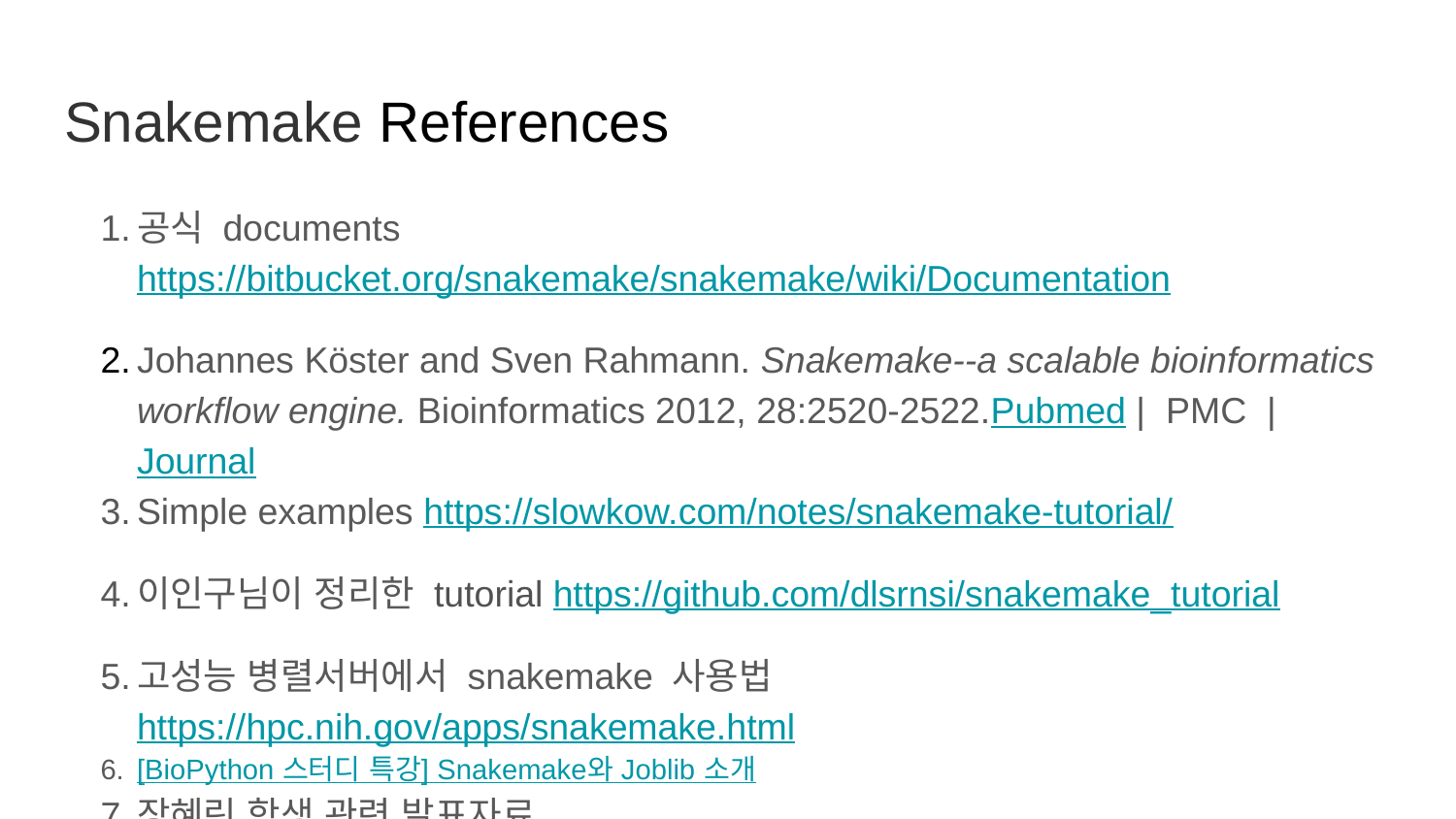

# Snakemake References
공식 documents https://bitbucket.org/snakemake/snakemake/wiki/Documentation
Johannes Köster and Sven Rahmann. Snakemake--a scalable bioinformatics workflow engine. Bioinformatics 2012, 28:2520-2522.Pubmed |  PMC  |  Journal
Simple examples https://slowkow.com/notes/snakemake-tutorial/
이인구님이 정리한 tutorial https://github.com/dlsrnsi/snakemake_tutorial
고성능 병렬서버에서 snakemake 사용법 https://hpc.nih.gov/apps/snakemake.html
[BioPython 스터디 특강] Snakemake와 Joblib 소개
장혜린 학생 관련 발표자료